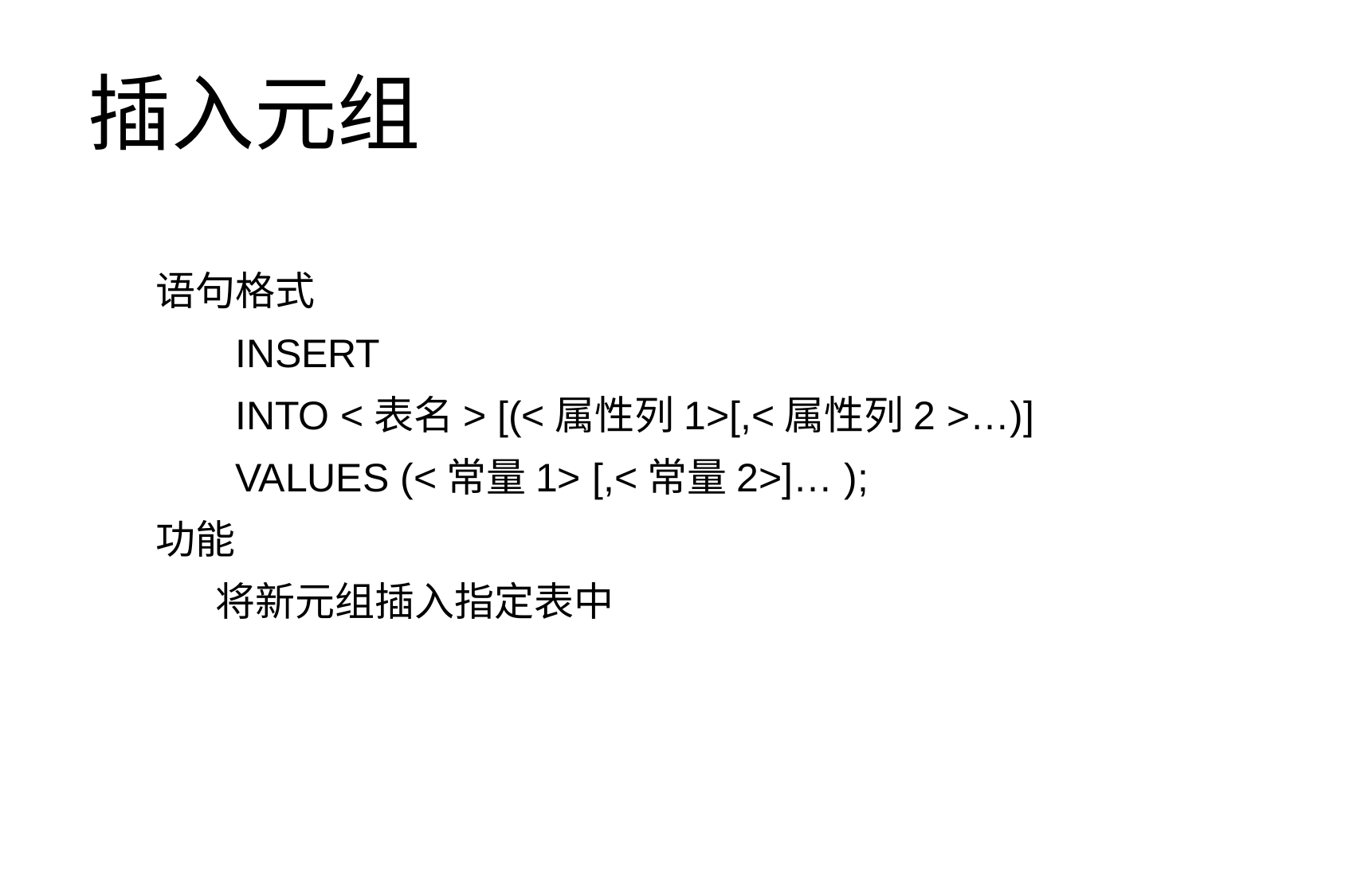

插入元组
语句格式
	INSERT
	INTO <表名> [(<属性列1>[,<属性列2 >…)]
	VALUES (<常量1> [,<常量2>]… );
功能
将新元组插入指定表中